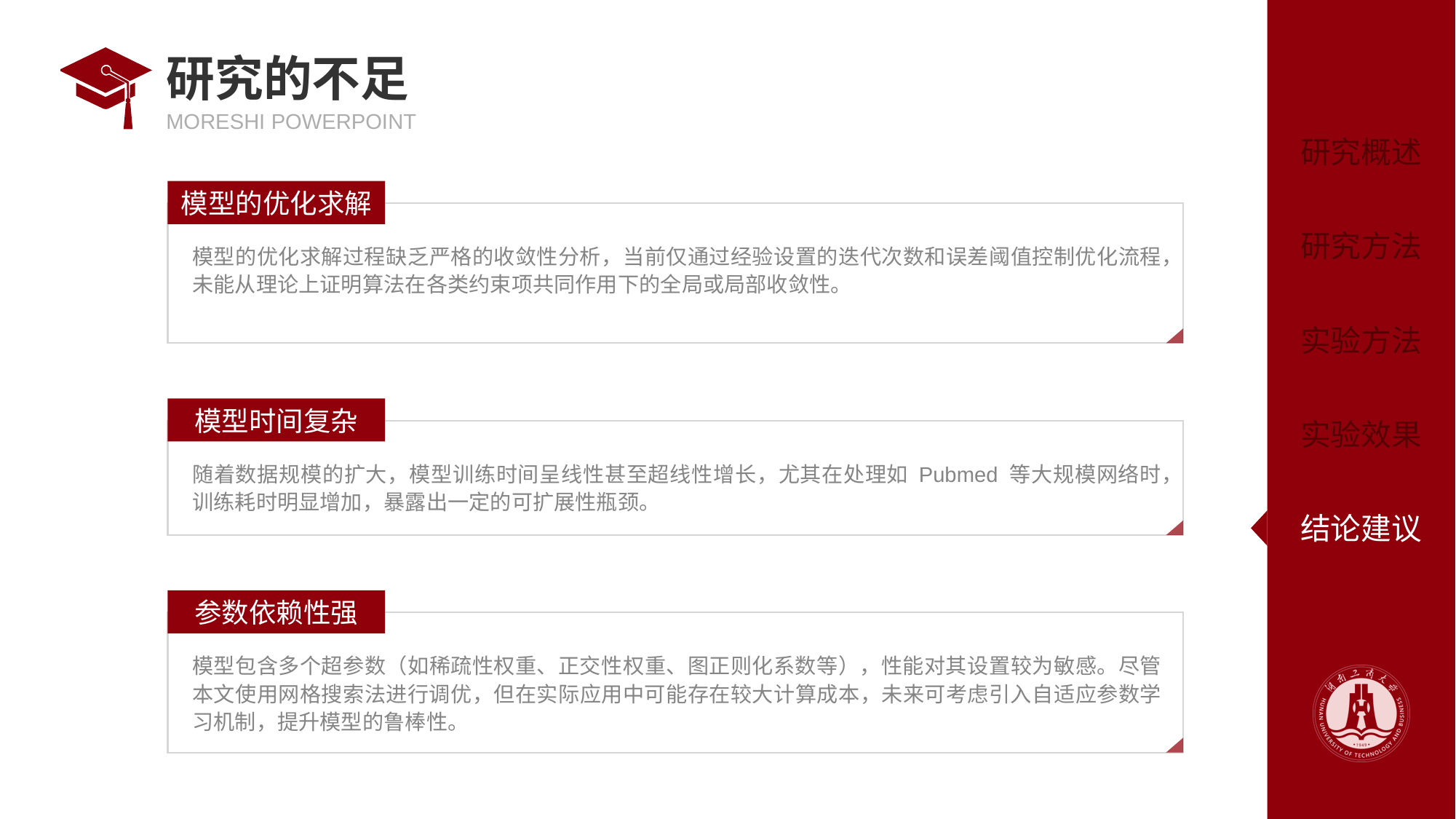

# 研究的不足

模型的优化求解

模型的优化求解过程缺乏严格的收敛性分析，当前仅通过经验设置的迭代次数和误差阈值控制优化流程，未能从理论上证明算法在各类约束项共同作用下的全局或局部收敛性。

模型时间复杂

随着数据规模的扩大，模型训练时间呈线性甚至超线性增长，尤其在处理如 Pubmed 等大规模网络时，训练耗时明显增加，暴露出一定的可扩展性瓶颈。

参数依赖性强

模型包含多个超参数（如稀疏性权重、正交性权重、图正则化系数等），性能对其设置较为敏感。尽管本文使用网格搜索法进行调优，但在实际应用中可能存在较大计算成本，未来可考虑引入自适应参数学习机制，提升模型的鲁棒性。